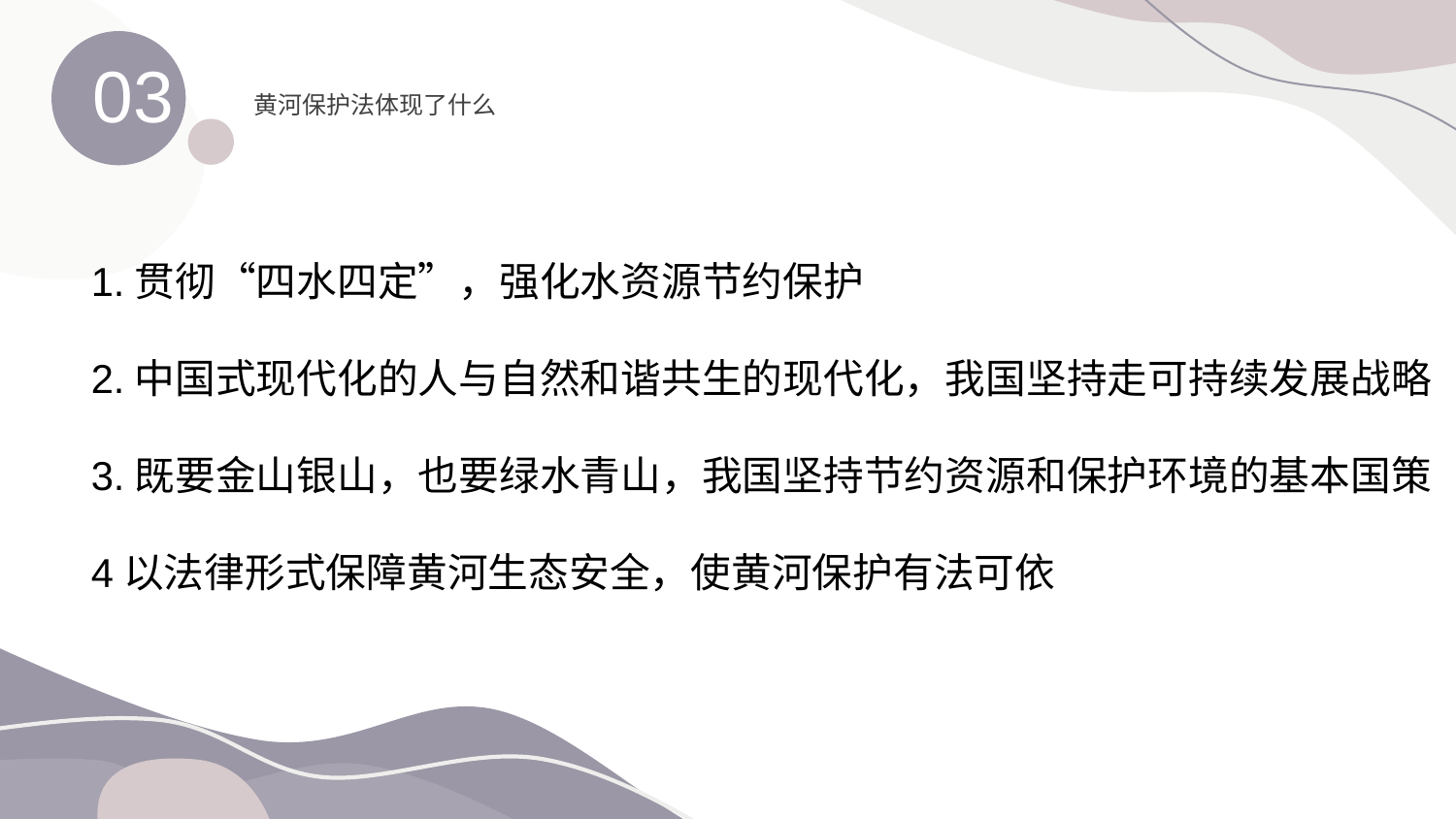

03

黄河保护法体现了什么
1.贯彻“四水四定”，强化水资源节约保护

2.中国式现代化的人与自然和谐共生的现代化，我国坚持走可持续发展战略

3.既要金山银山，也要绿水青山，我国坚持节约资源和保护环境的基本国策

4以法律形式保障黄河生态安全，使黄河保护有法可依